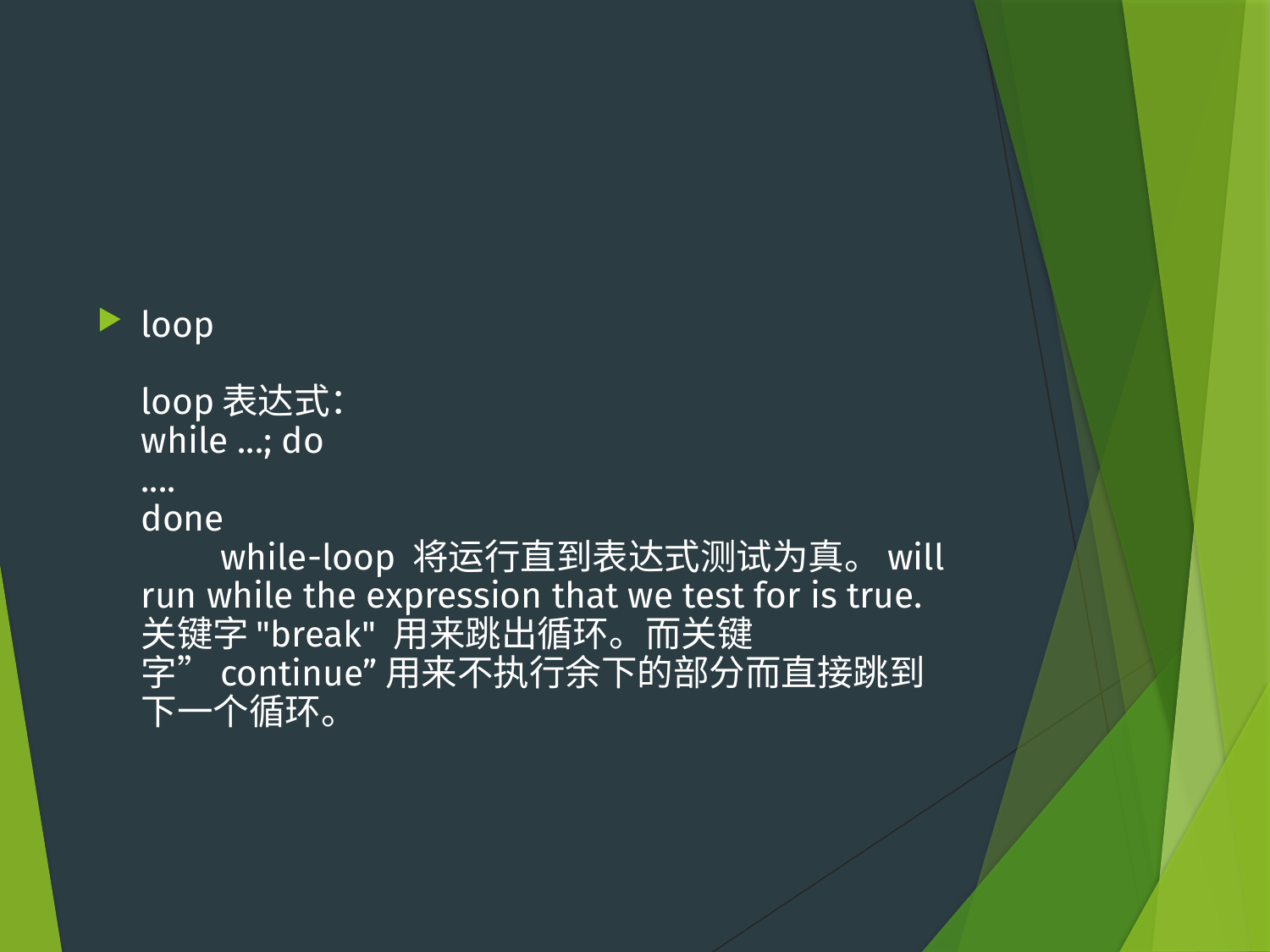

#
loop
loop表达式：
while ...; do
....
done
　　while-loop 将运行直到表达式测试为真。will run while the expression that we test for is true.
关键字"break" 用来跳出循环。而关键字”continue”用来不执行余下的部分而直接跳到下一个循环。